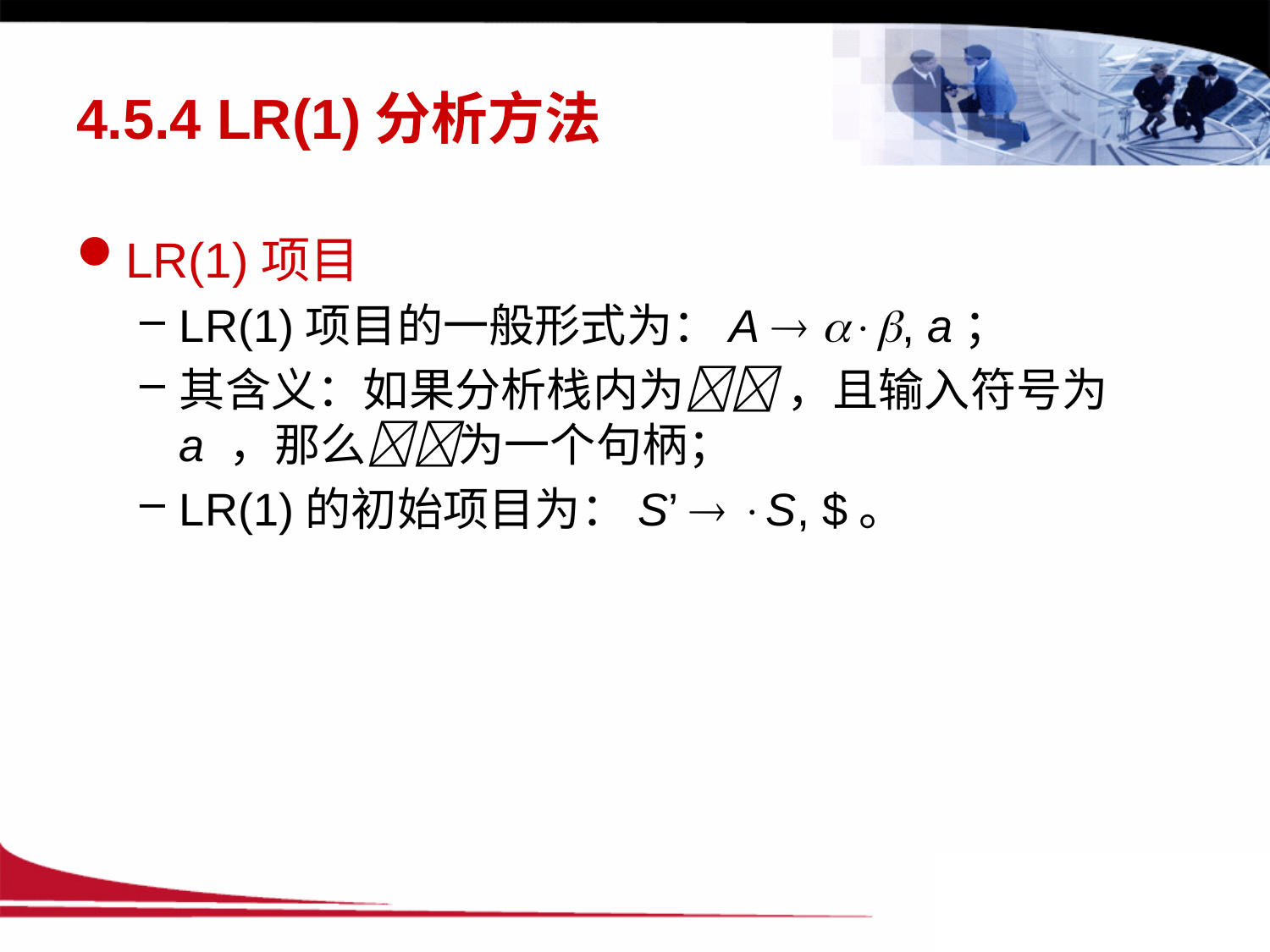

# 4.5.4 LR(1)分析方法
LR(1)项目
LR(1)项目的一般形式为：A → α⋅β, a；
其含义：如果分析栈内为αβ ，且输入符号为a ，那么αβ为一个句柄；
LR(1)的初始项目为：S’ → ⋅S, $。